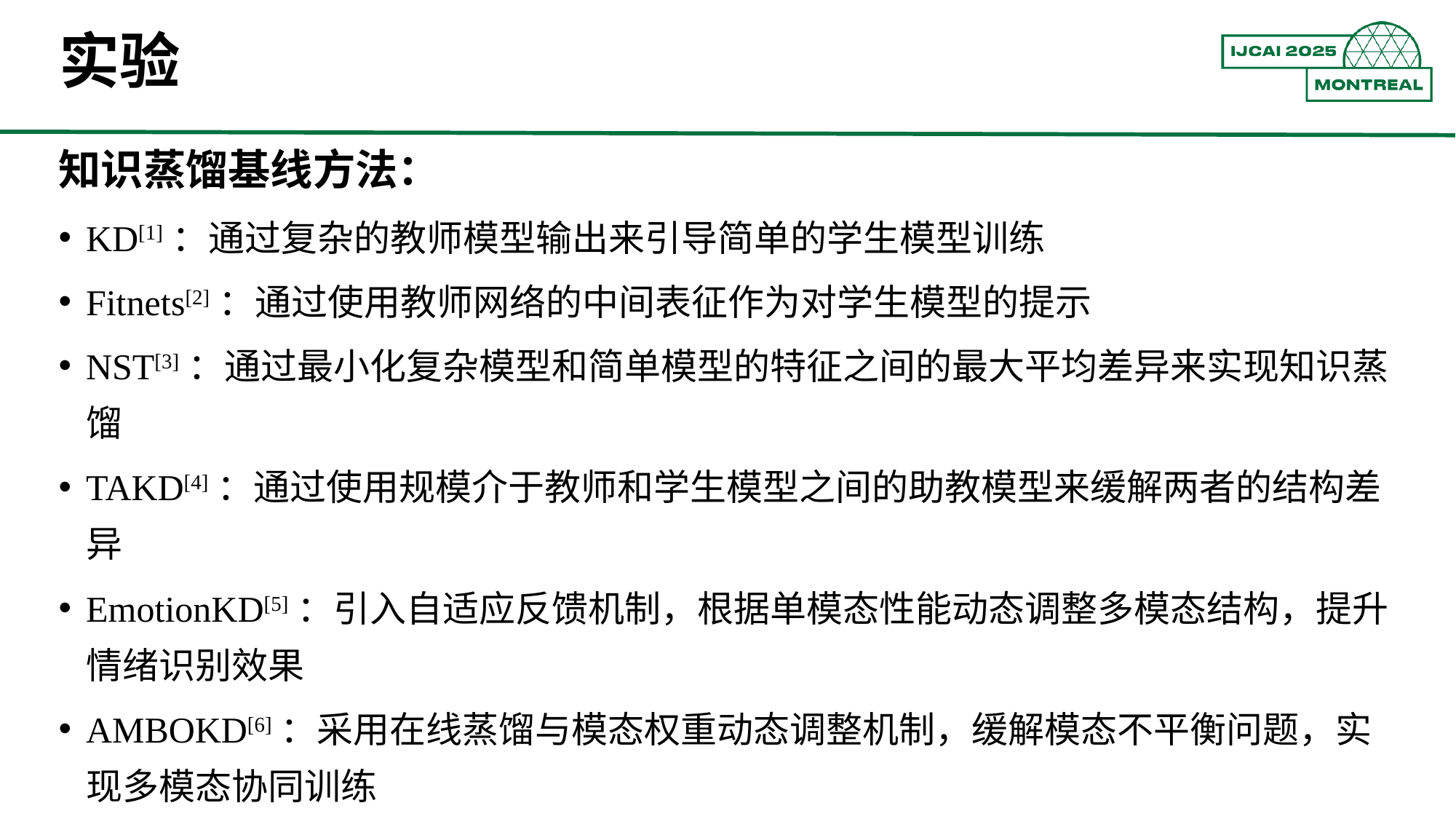

实验
知识蒸馏基线方法：
KD[1]：通过复杂的教师模型输出来引导简单的学生模型训练
Fitnets[2]：通过使用教师网络的中间表征作为对学生模型的提示
NST[3]：通过最小化复杂模型和简单模型的特征之间的最大平均差异来实现知识蒸馏
TAKD[4]：通过使用规模介于教师和学生模型之间的助教模型来缓解两者的结构差异
EmotionKD[5]：引入自适应反馈机制，根据单模态性能动态调整多模态结构，提升情绪识别效果
AMBOKD[6]：采用在线蒸馏与模态权重动态调整机制，缓解模态不平衡问题，实现多模态协同训练